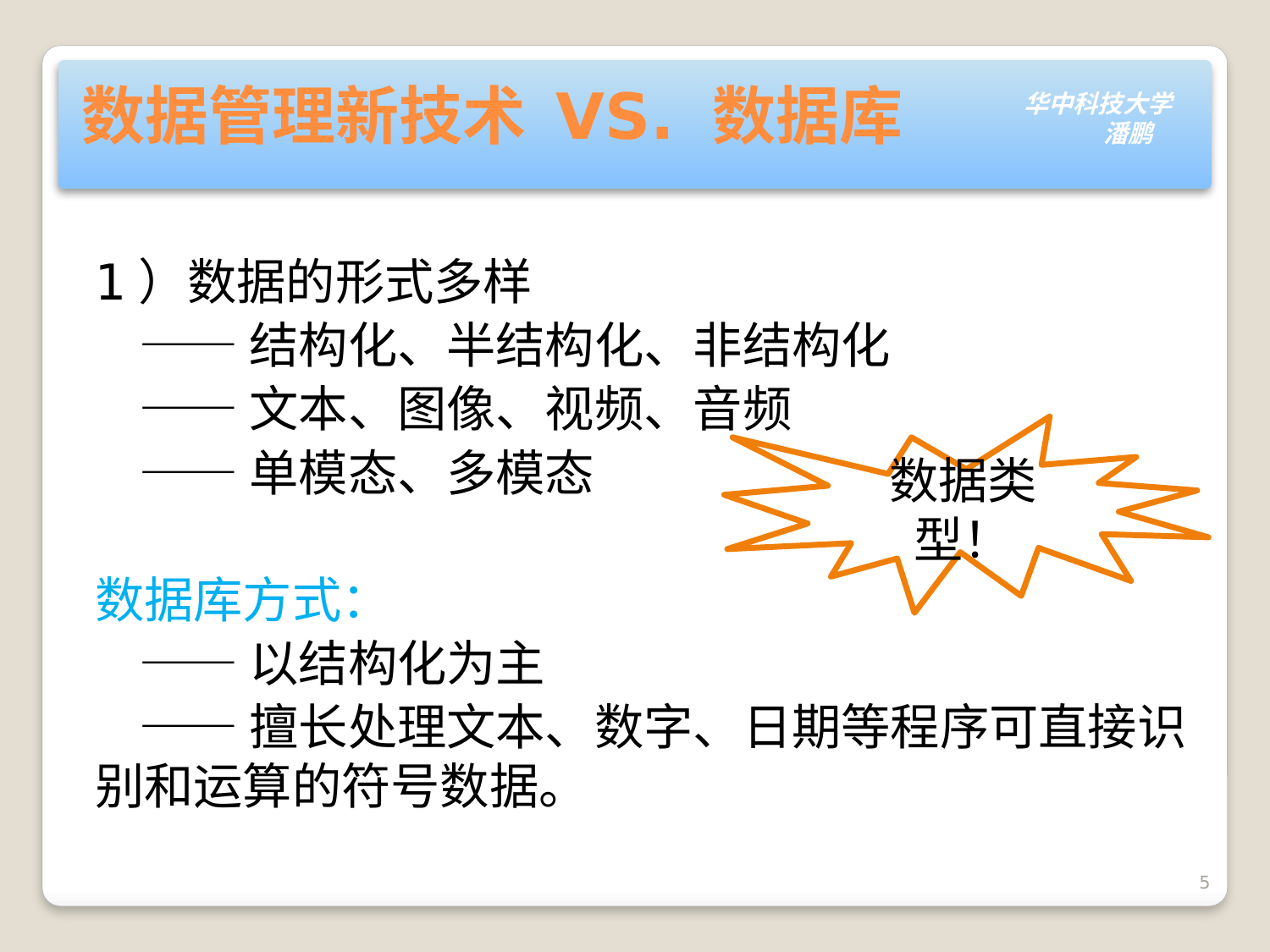

# 数据管理新技术 VS. 数据库
1）数据的形式多样
    ——结构化、半结构化、非结构化
    ——文本、图像、视频、音频
    ——单模态、多模态

数据库方式：
    ——以结构化为主
    ——擅长处理文本、数字、日期等程序可直接识别和运算的符号数据。
数据类型！
5